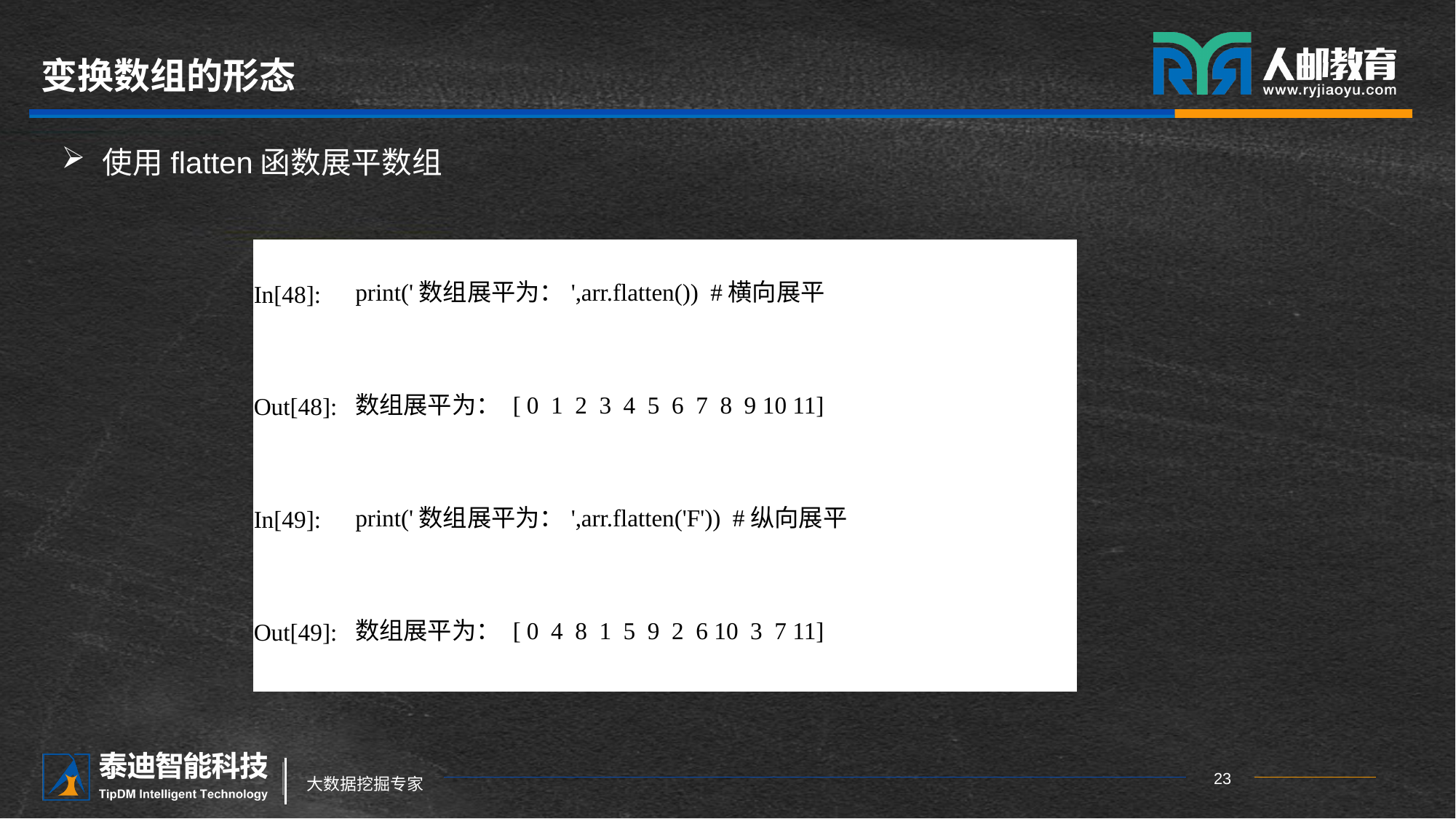

# 变换数组的形态
使用flatten函数展平数组
| In[48]: | print('数组展平为：',arr.flatten()) #横向展平 |
| --- | --- |
| Out[48]: | 数组展平为： [ 0 1 2 3 4 5 6 7 8 9 10 11] |
| In[49]: | print('数组展平为：',arr.flatten('F')) #纵向展平 |
| Out[49]: | 数组展平为： [ 0 4 8 1 5 9 2 6 10 3 7 11] |